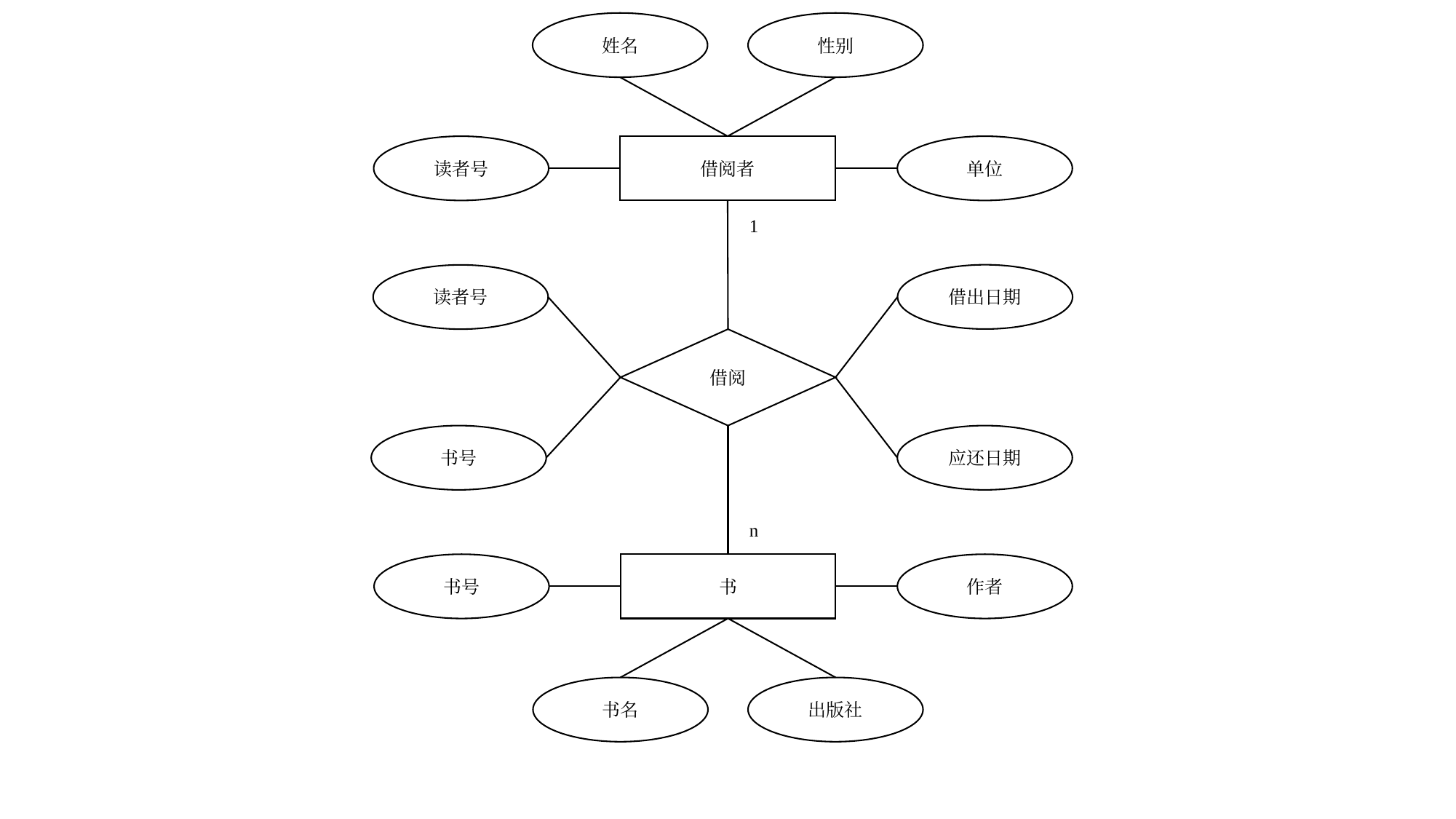

性别
姓名
单位
读者号
借阅者
1
借出日期
读者号
借阅
书号
应还日期
n
书号
书
作者
出版社
书名